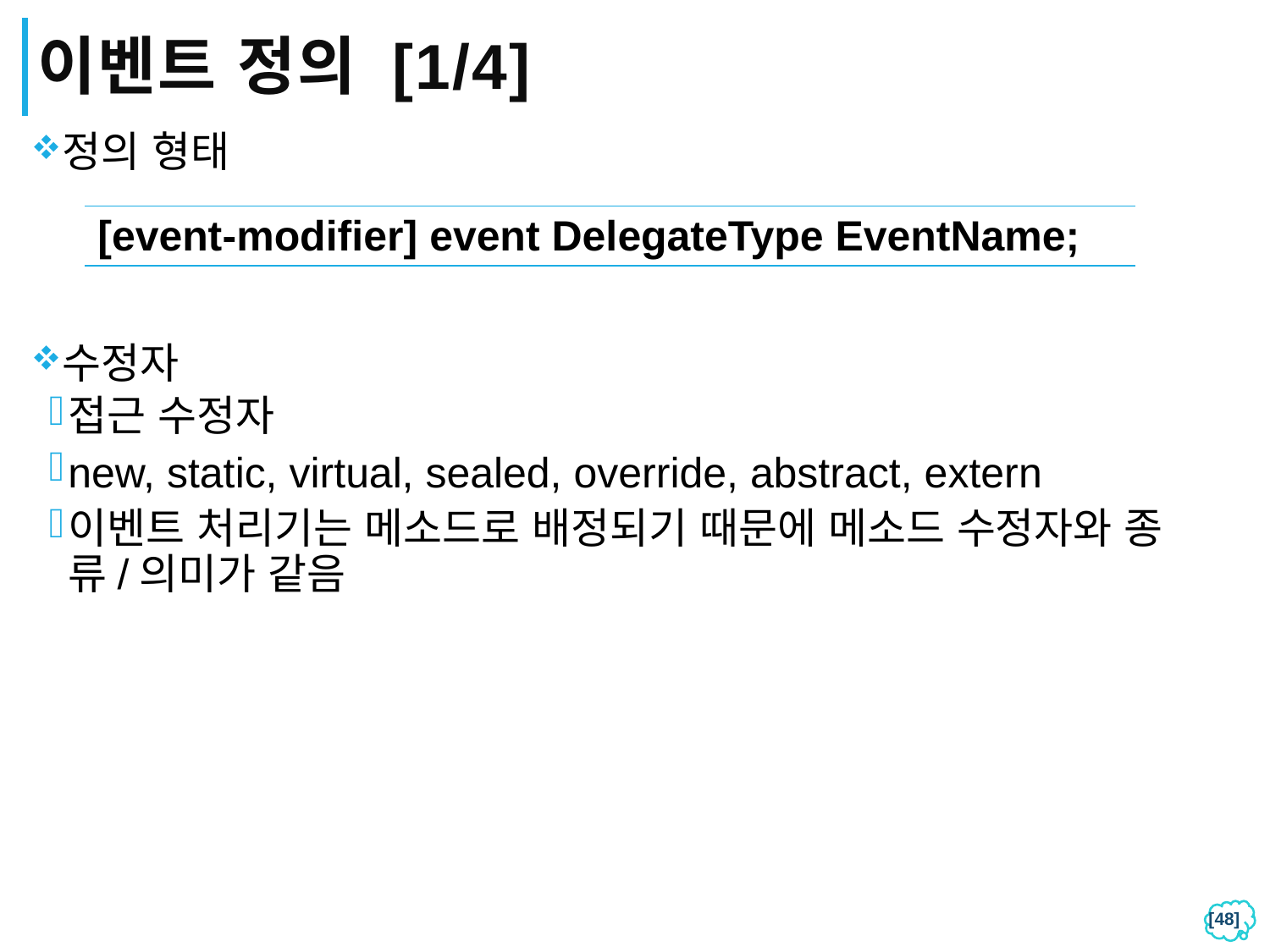

# 이벤트 정의 [1/4]
정의 형태

수정자
접근 수정자
new, static, virtual, sealed, override, abstract, extern
이벤트 처리기는 메소드로 배정되기 때문에 메소드 수정자와 종류/의미가 같음

| [event-modifier] event DelegateType EventName; |
| --- |
[48]